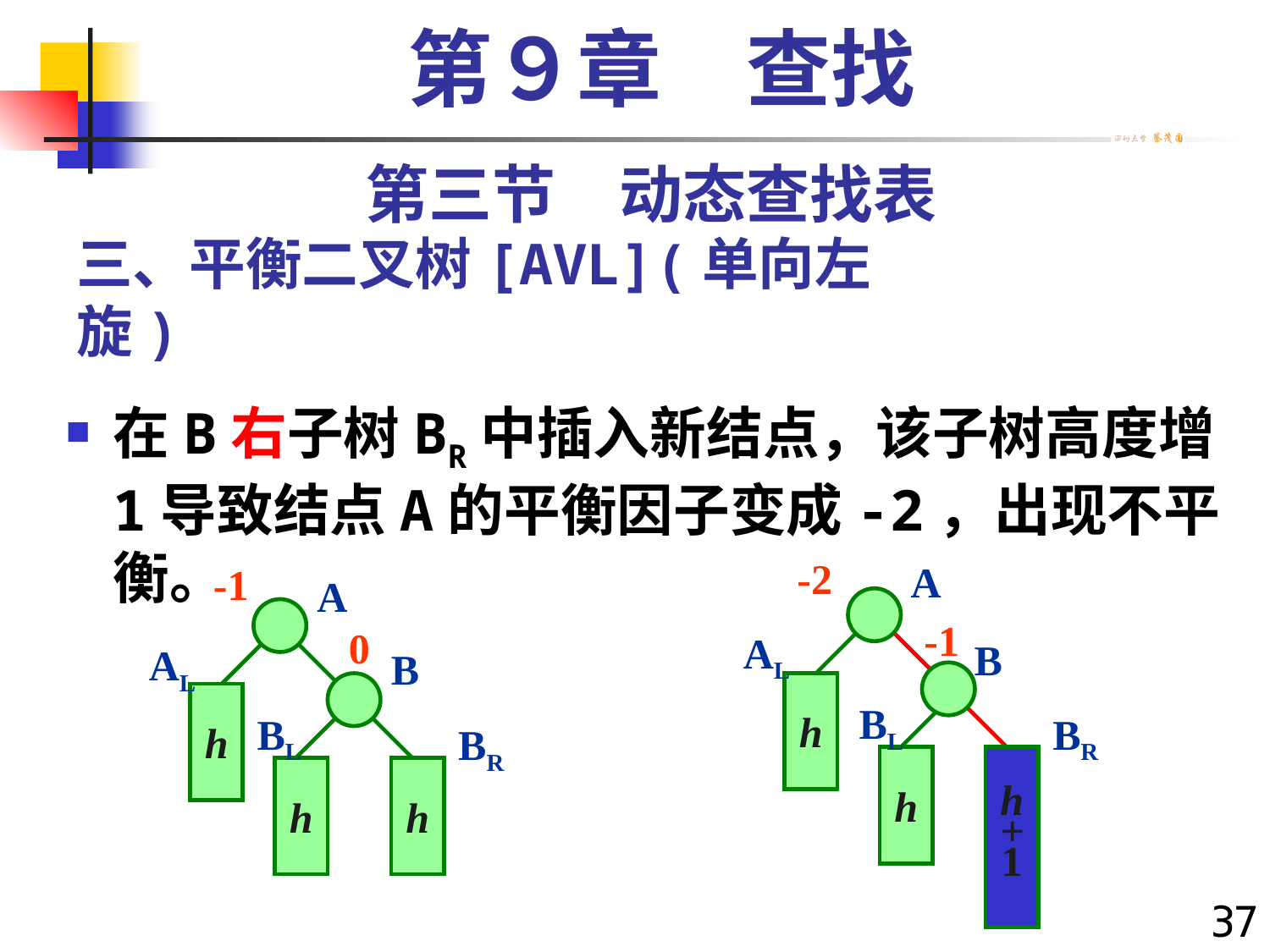

第９章　查找
第三节　动态查找表
# 三、平衡二叉树[AVL](单向左旋)
在B右子树BR中插入新结点，该子树高度增1导致结点A的平衡因子变成-2，出现不平衡。
-2
A
-1
A

-1
0

AL
B

AL
B

h

h
BL

BR
BL
BR

h
h
+
1
h
h
37